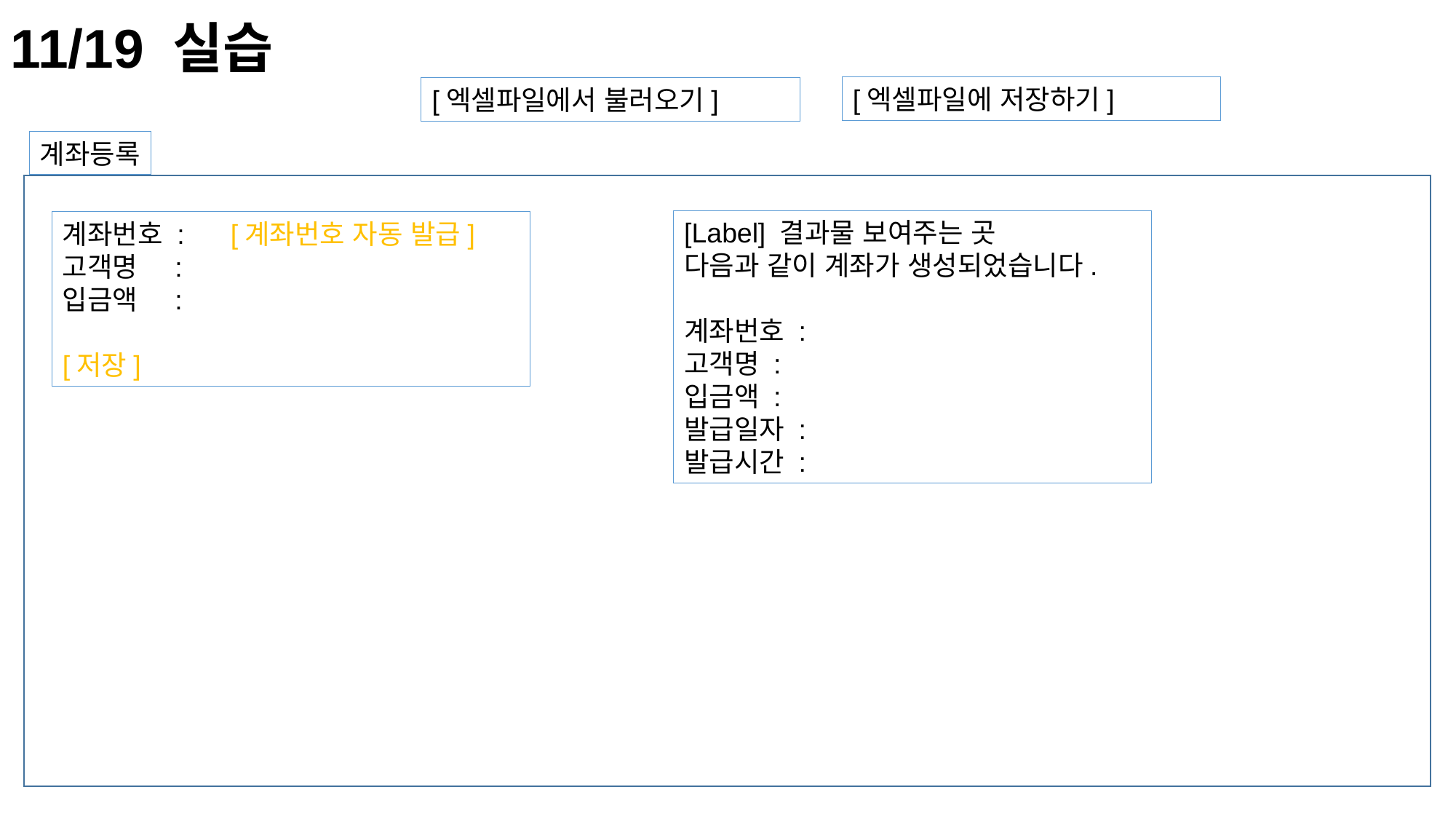

11/19 실습
[엑셀파일에 저장하기]
[엑셀파일에서 불러오기]
계좌등록

[Label] 결과물 보여주는 곳
다음과 같이 계좌가 생성되었습니다.

계좌번호 :
고객명 :
입금액 :
발급일자 :
발급시간 :
계좌번호 :      [계좌번호 자동 발급]
고객명    :
입금액    :

[저장]